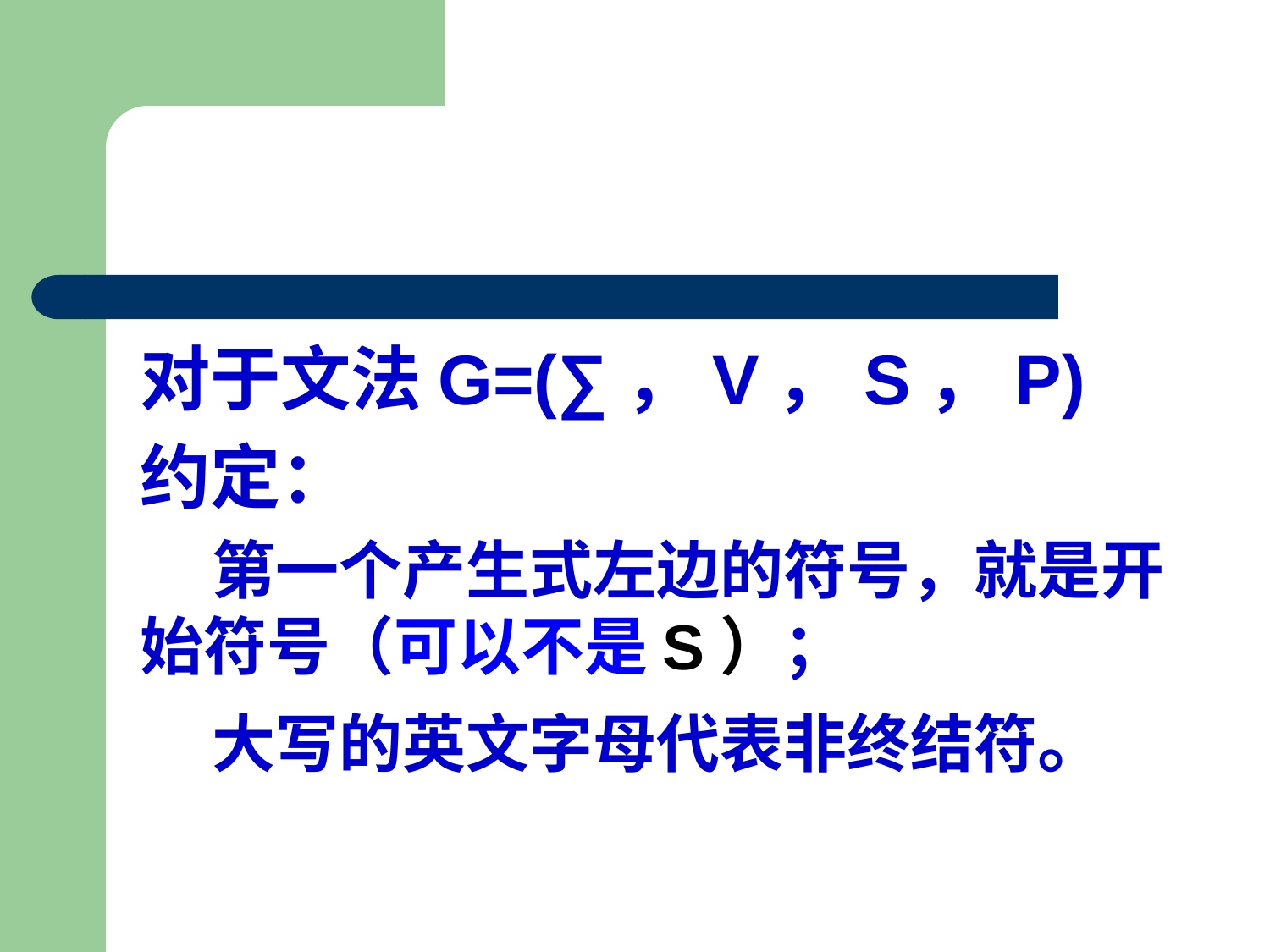

#
对于文法G=(∑，V，S，P)
约定：
    第一个产生式左边的符号，就是开始符号（可以不是S）；
    大写的英文字母代表非终结符。